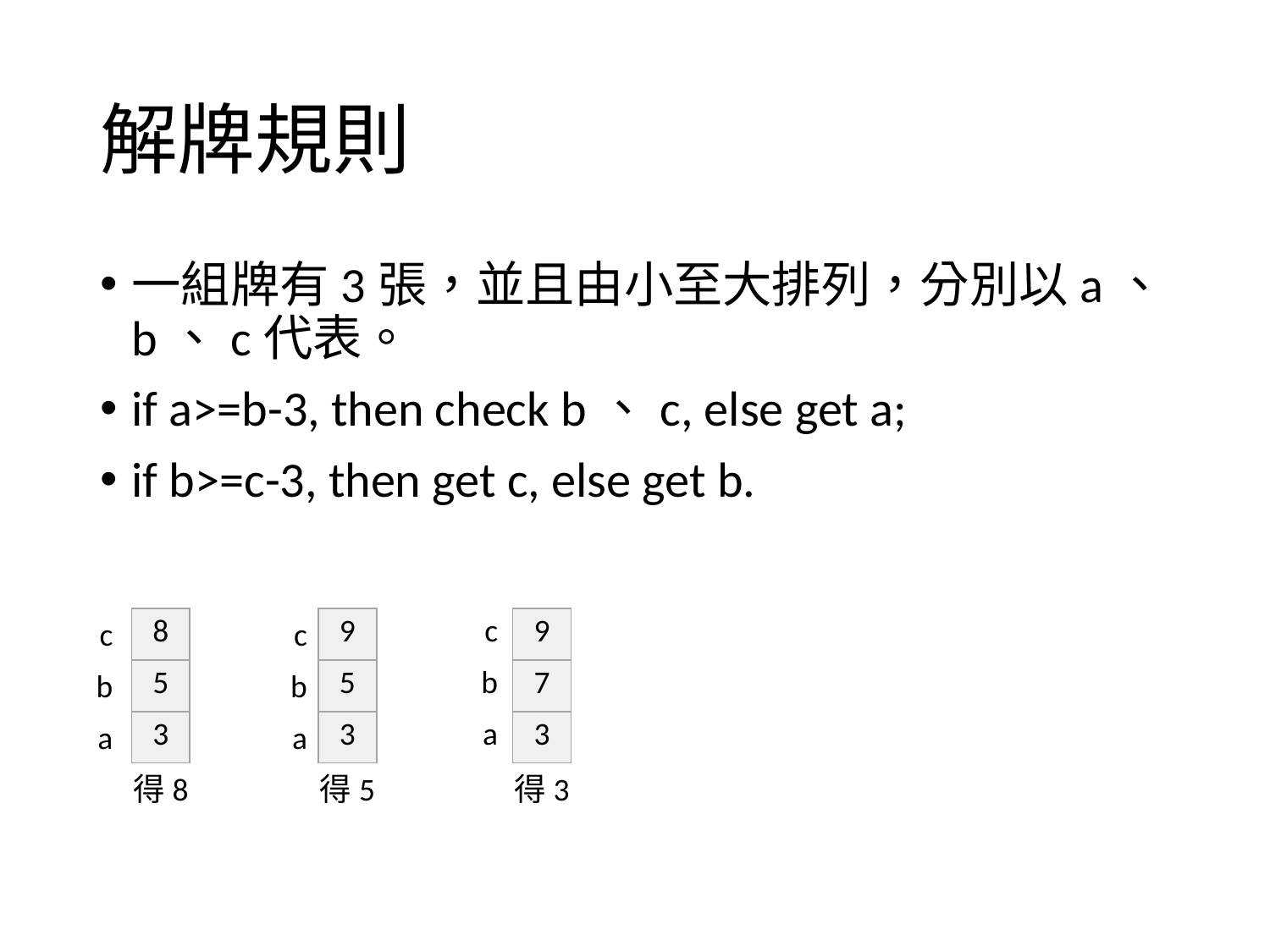

# 解牌規則
一組牌有3張，並且由小至大排列，分別以a、b、c代表。
if a>=b-3, then check b、c, else get a;
if b>=c-3, then get c, else get b.
c
c
c
| 8 |
| --- |
| 5 |
| 3 |
| 9 |
| --- |
| 5 |
| 3 |
| 9 |
| --- |
| 7 |
| 3 |
b
b
b
a
a
a
得8
得5
得3